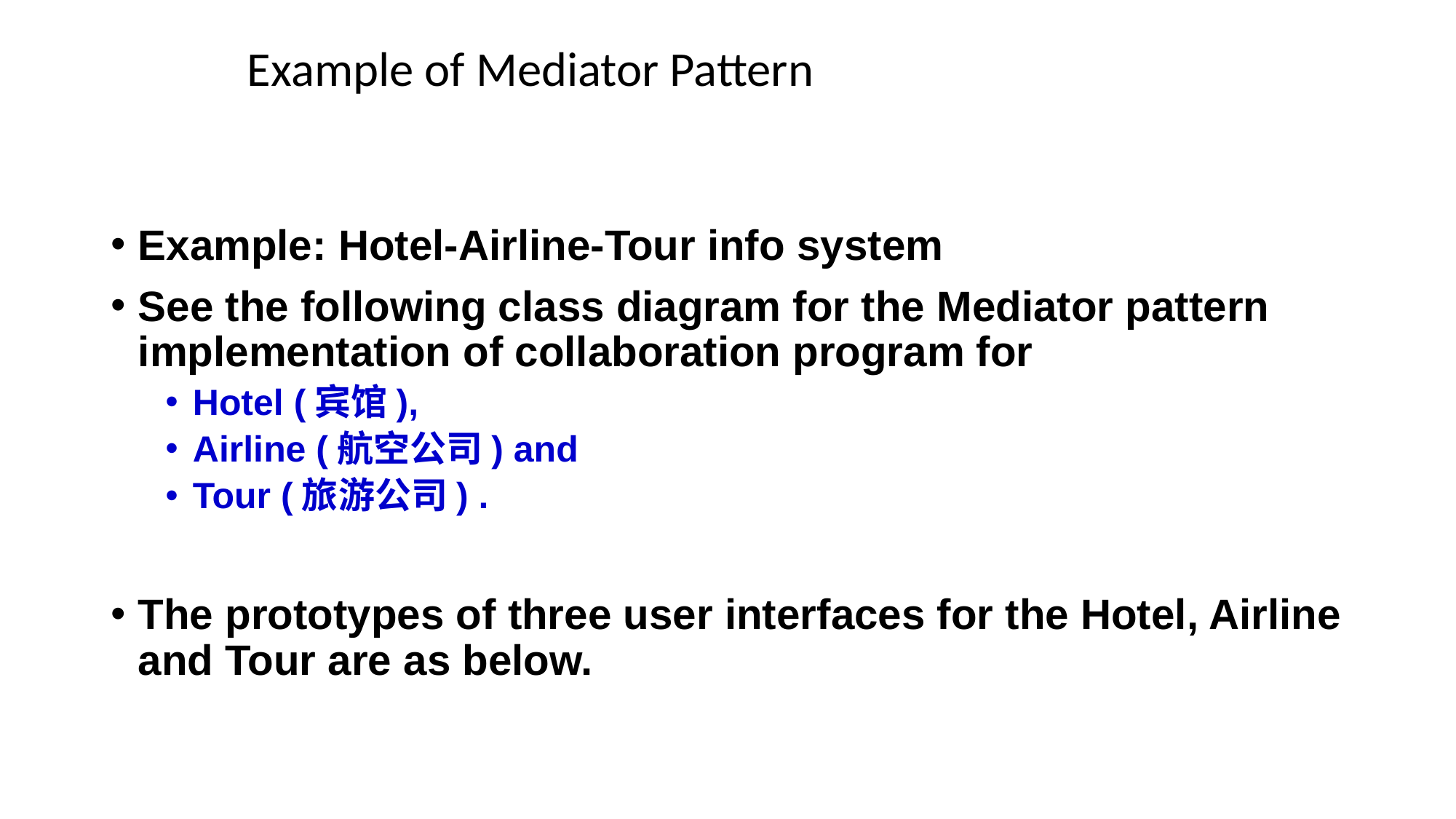

# Example of Mediator Pattern
Example: Hotel-Airline-Tour info system
See the following class diagram for the Mediator pattern implementation of collaboration program for
Hotel (宾馆),
Airline (航空公司) and
Tour (旅游公司) .

The prototypes of three user interfaces for the Hotel, Airline and Tour are as below.